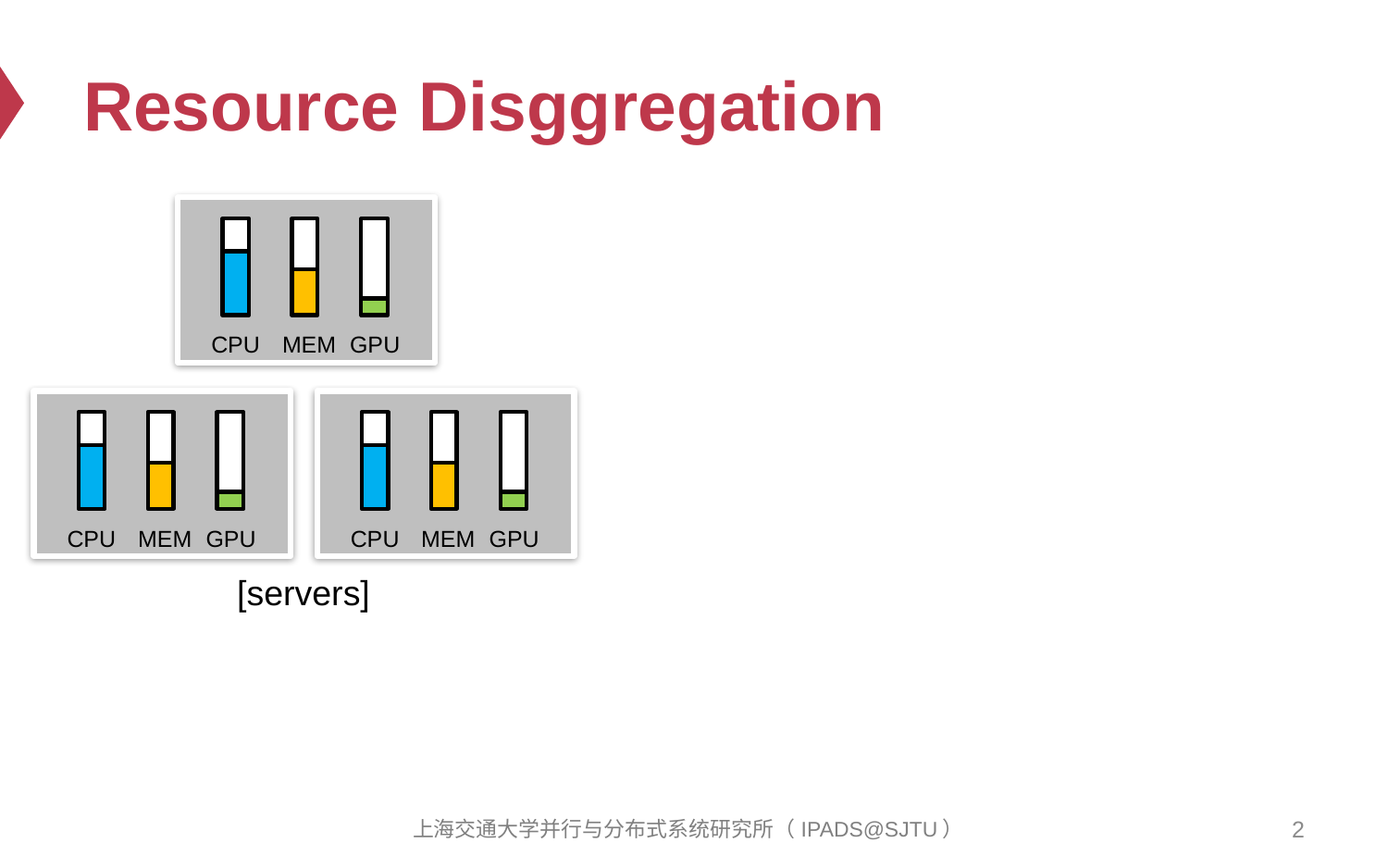

# Resource Disggregation

CPU
MEM
GPU

CPU
MEM
GPU
CPU
MEM
GPU
[servers]
上海交通大学并行与分布式系统研究所（IPADS@SJTU）
2